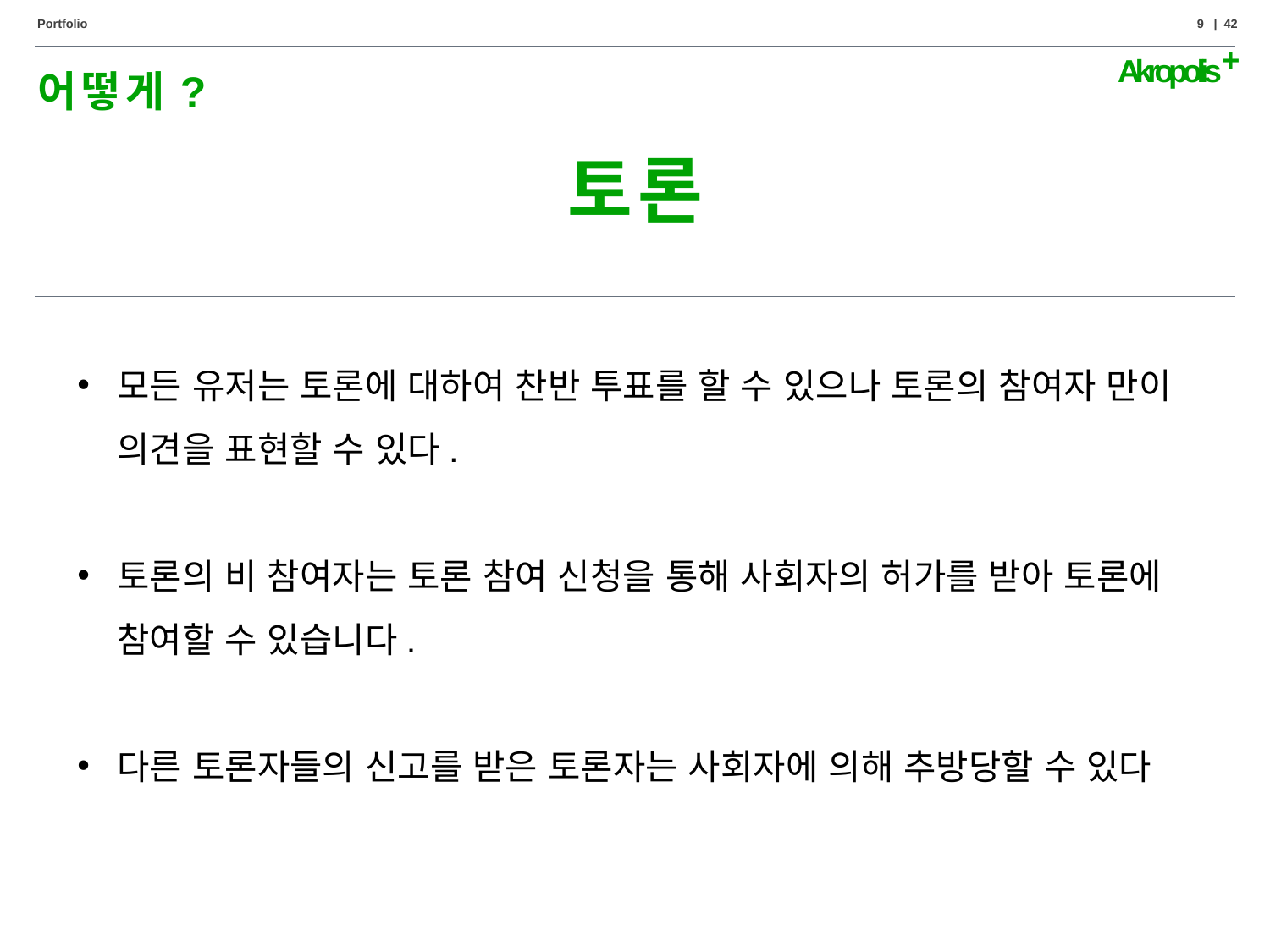

Portfolio
9   |  42
+
Akropolis
어떻게?
토론
모든 유저는 토론에 대하여 찬반 투표를 할 수 있으나 토론의 참여자 만이 의견을 표현할 수 있다.

토론의 비 참여자는 토론 참여 신청을 통해 사회자의 허가를 받아 토론에 참여할 수 있습니다.

다른 토론자들의 신고를 받은 토론자는 사회자에 의해 추방당할 수 있다